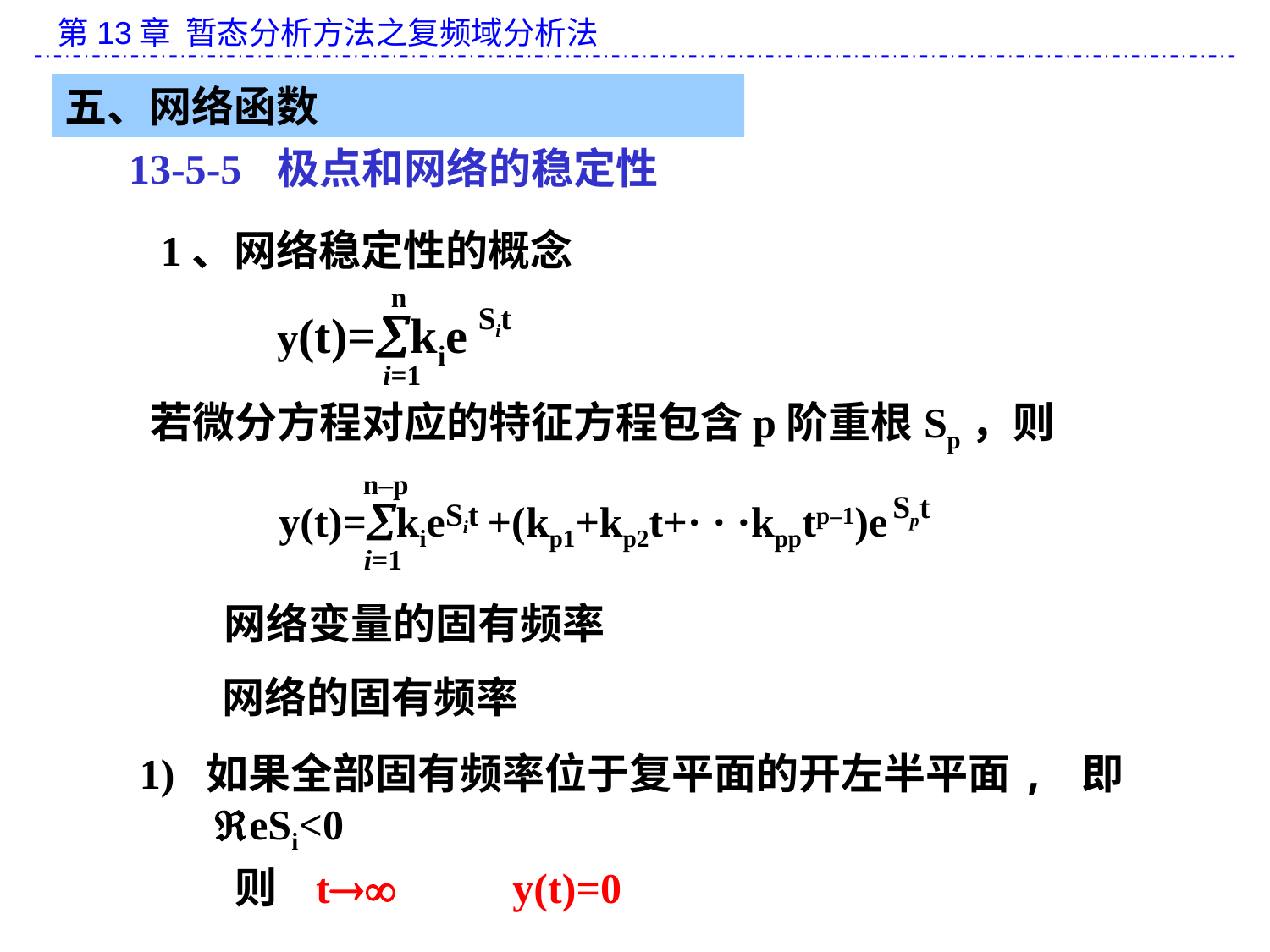

五、网络函数
13-5-5 极点和网络的稳定性
1、网络稳定性的概念
n
Sit
y(t)=∑kie
i=1
若微分方程对应的特征方程包含p阶重根Sp，则
n–p
Spt
Sit
      y(t)=∑kie    +(kp1+kp2t+· · ·kpptp–1)e
i=1
网络变量的固有频率
网络的固有频率
1)  如果全部固有频率位于复平面的开左半平面, 即
   ℜeSi<0
则   t→∞           y(t)=0